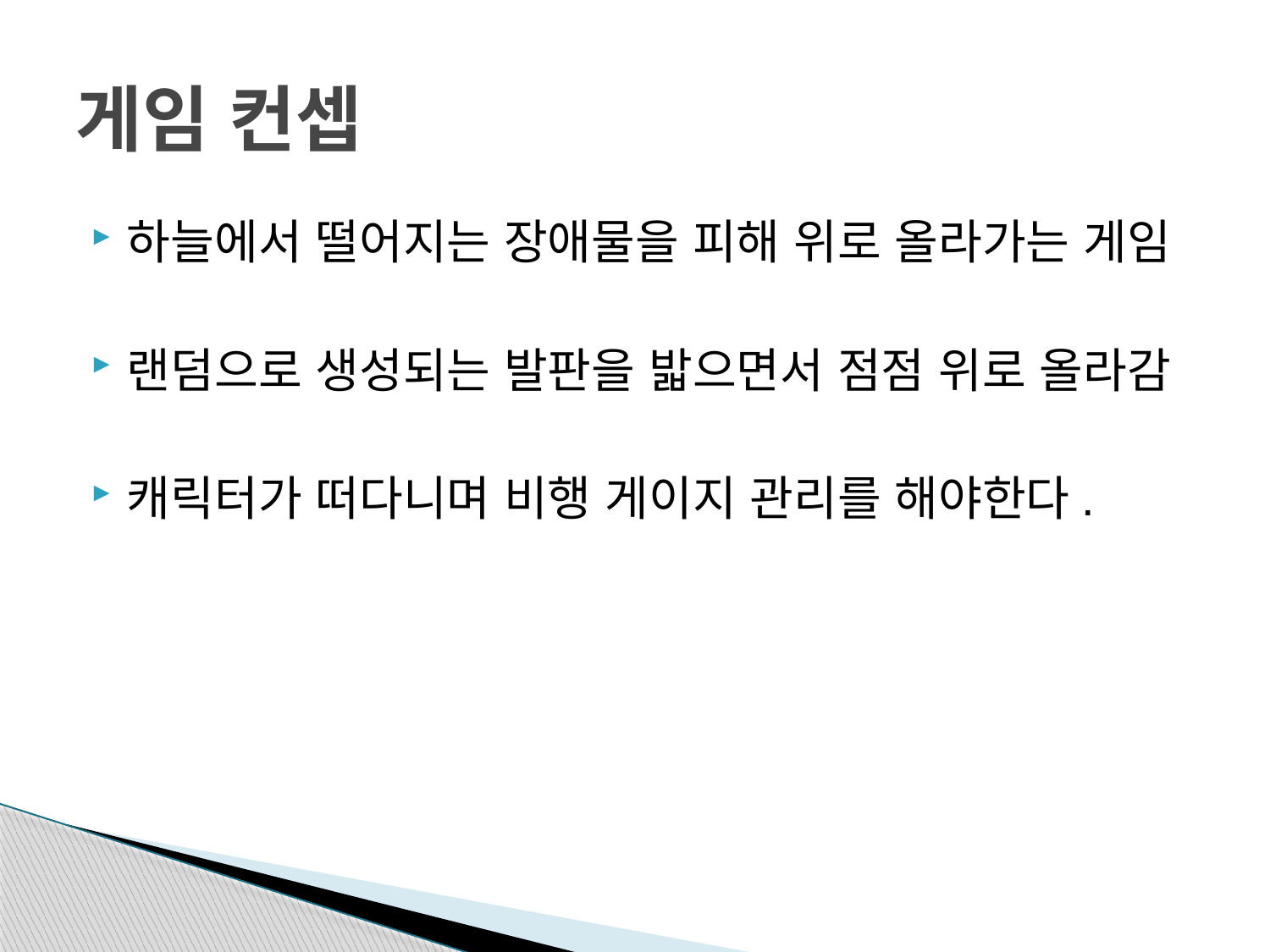

# 게임 컨셉
하늘에서 떨어지는 장애물을 피해 위로 올라가는 게임

랜덤으로 생성되는 발판을 밟으면서 점점 위로 올라감

캐릭터가 떠다니며 비행 게이지 관리를 해야한다.